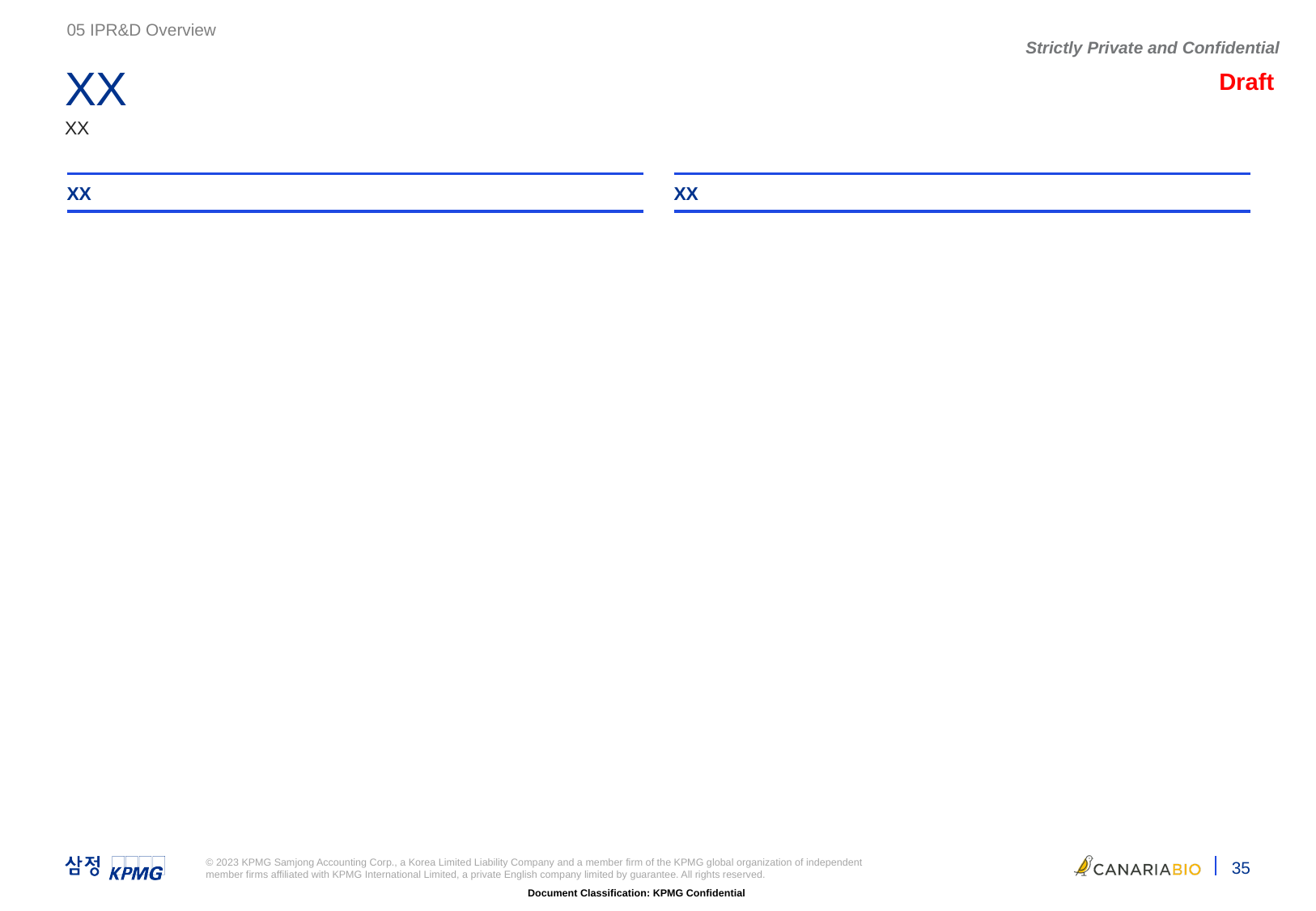

05 IPR&D Overview

XX
XX
XX
XX
주요 질환별로 확인해보면 혈액질환 임상시험 누적성공률이 23.9%로 가장 높았고, 대사성질환 누적성공률이 15.5%로 뒤이었음.
비뇨기질환 임상시험 누적성공률이 3.6%로 가장 낮았으며,
종양 항암제의 경우에도 평균보다 낮은 5.3%의 임상시험 누적성공률 보임.
낮은 누적성공률은 그만큼 해당 분야의 신규 경쟁자 진입이 어렵다는 의미로, 시장에서 높은 마진율을 유지할 개연성 높음.